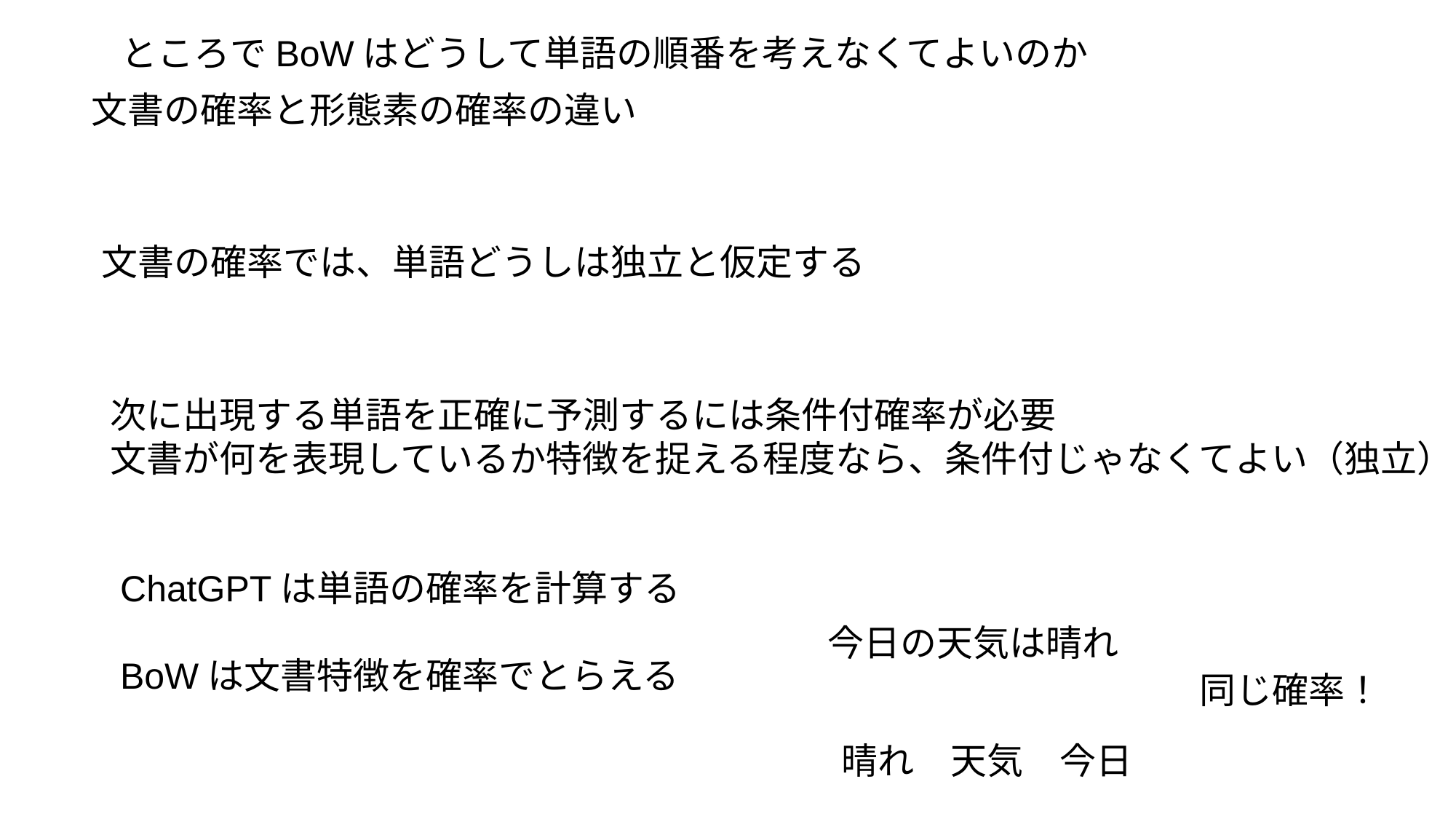

ところでBoWはどうして単語の順番を考えなくてよいのか
文書の確率と形態素の確率の違い
文書の確率では、単語どうしは独立と仮定する
次に出現する単語を正確に予測するには条件付確率が必要
文書が何を表現しているか特徴を捉える程度なら、条件付じゃなくてよい（独立）
ChatGPTは単語の確率を計算する

BoWは文書特徴を確率でとらえる
今日の天気は晴れ
同じ確率！
晴れ　天気　今日